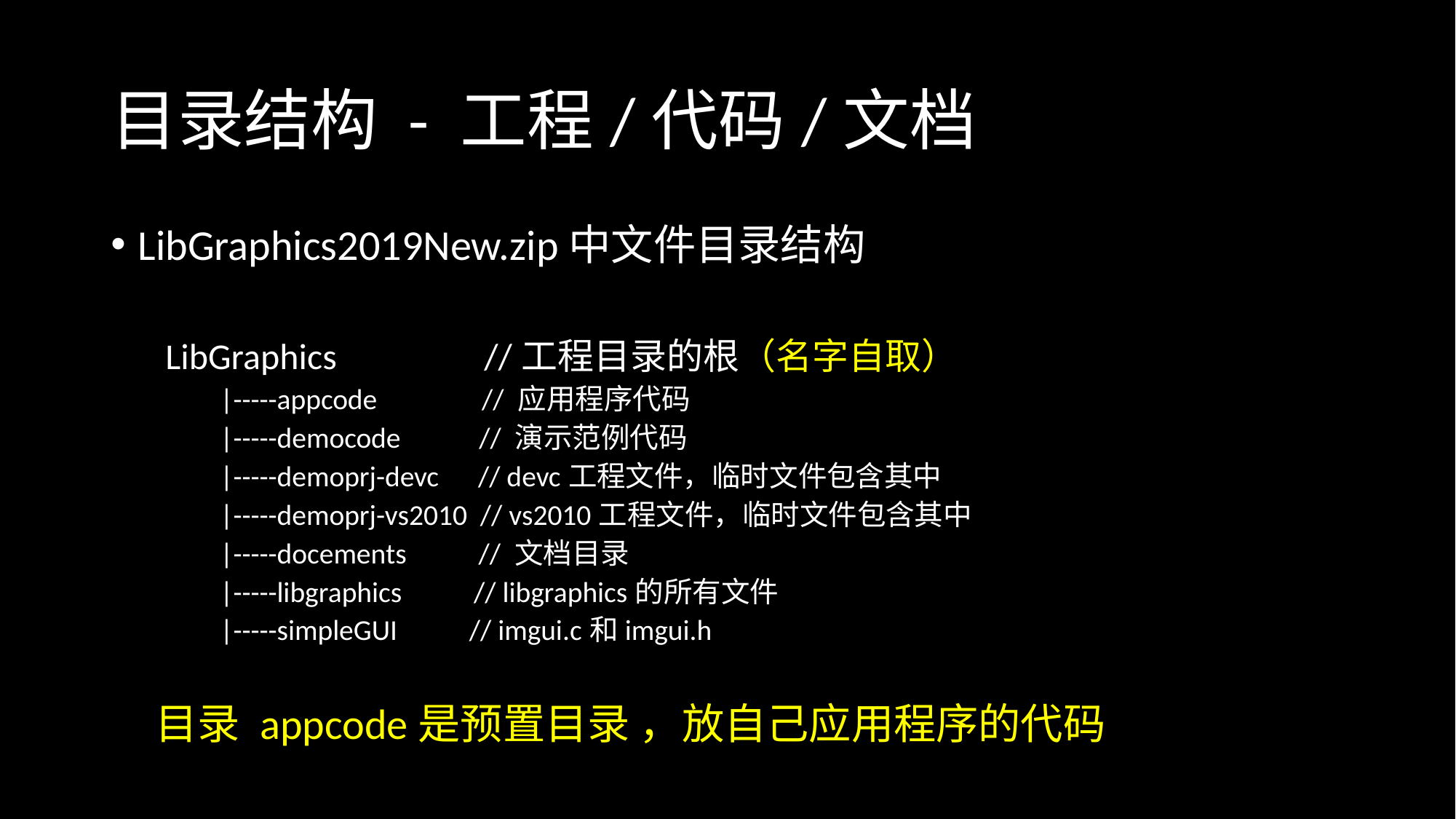

# 目录结构 - 工程/代码/文档
LibGraphics2019New.zip中文件目录结构

LibGraphics                  //工程目录的根（名字自取）
|-----appcode                // 应用程序代码
|-----democode            // 演示范例代码
|-----demoprj-devc      // devc工程文件，临时文件包含其中
|-----demoprj-vs2010  // vs2010工程文件，临时文件包含其中
|-----docements           // 文档目录
|-----libgraphics           // libgraphics的所有文件
|-----simpleGUI           // imgui.c和imgui.h

目录 appcode是预置目录 ，放自己应用程序的代码